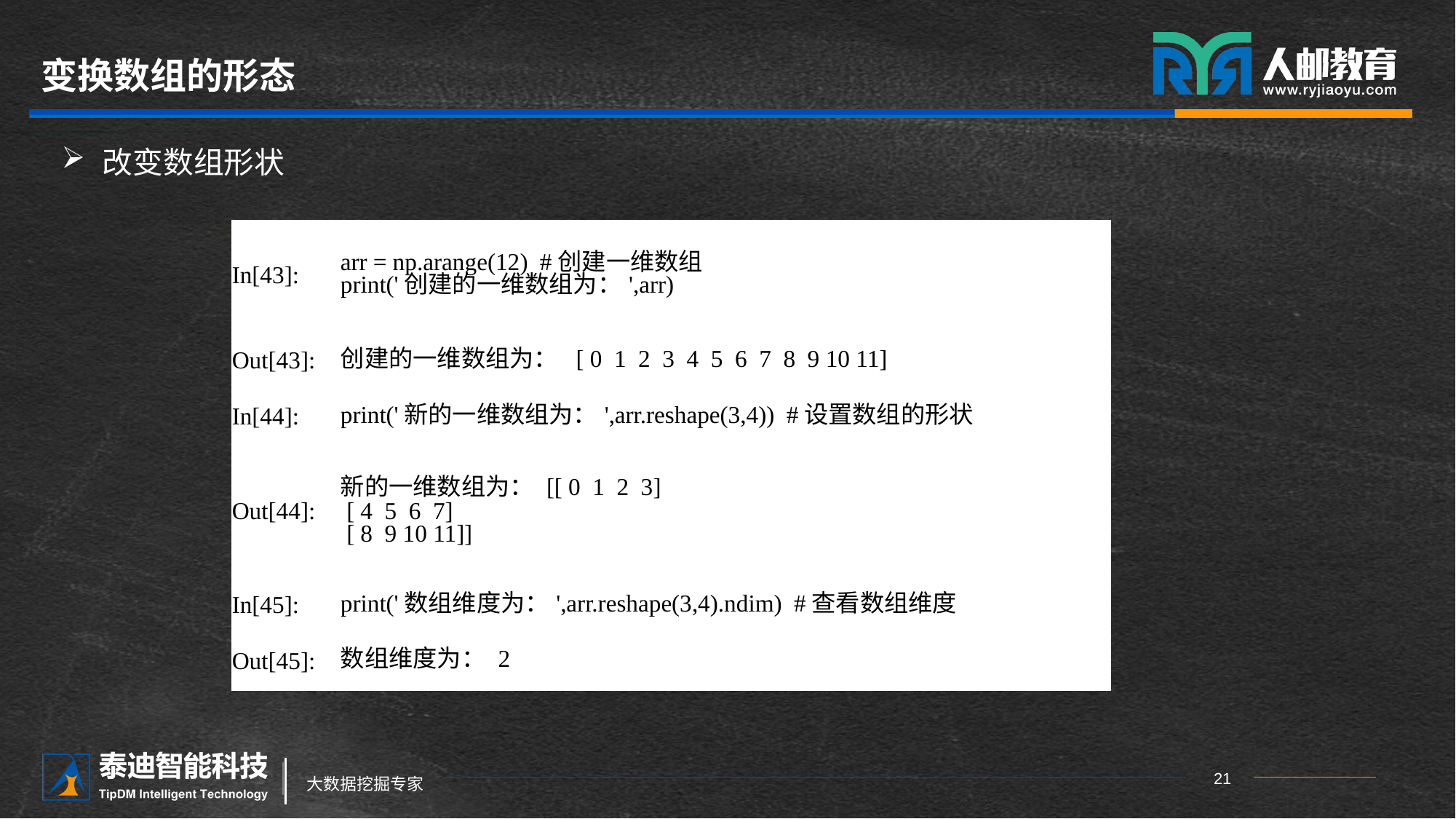

# 变换数组的形态
改变数组形状
| In[43]: | arr = np.arange(12) #创建一维数组 print('创建的一维数组为：',arr) |
| --- | --- |
| Out[43]: | 创建的一维数组为： [ 0 1 2 3 4 5 6 7 8 9 10 11] |
| In[44]: | print('新的一维数组为：',arr.reshape(3,4)) #设置数组的形状 |
| Out[44]: | 新的一维数组为： [[ 0 1 2 3] [ 4 5 6 7] [ 8 9 10 11]] |
| In[45]: | print('数组维度为：',arr.reshape(3,4).ndim) #查看数组维度 |
| Out[45]: | 数组维度为： 2 |